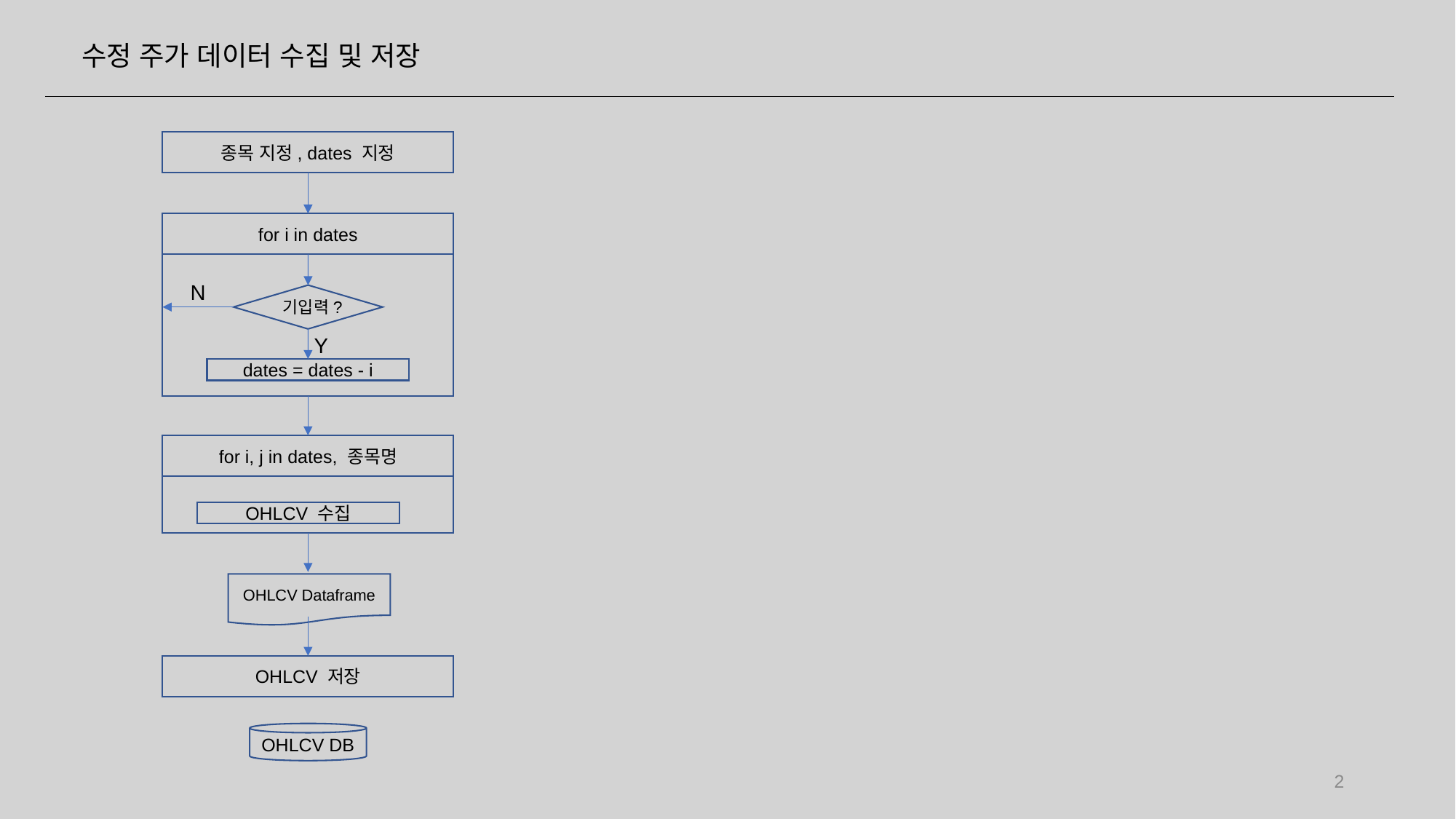

수정 주가 데이터 수집 및 저장
종목 지정, dates 지정
for i in dates

N
기입력?
Y
dates = dates - i
for i, j in dates, 종목명

OHLCV 수집
OHLCV Dataframe
OHLCV 저장
OHLCV DB
2